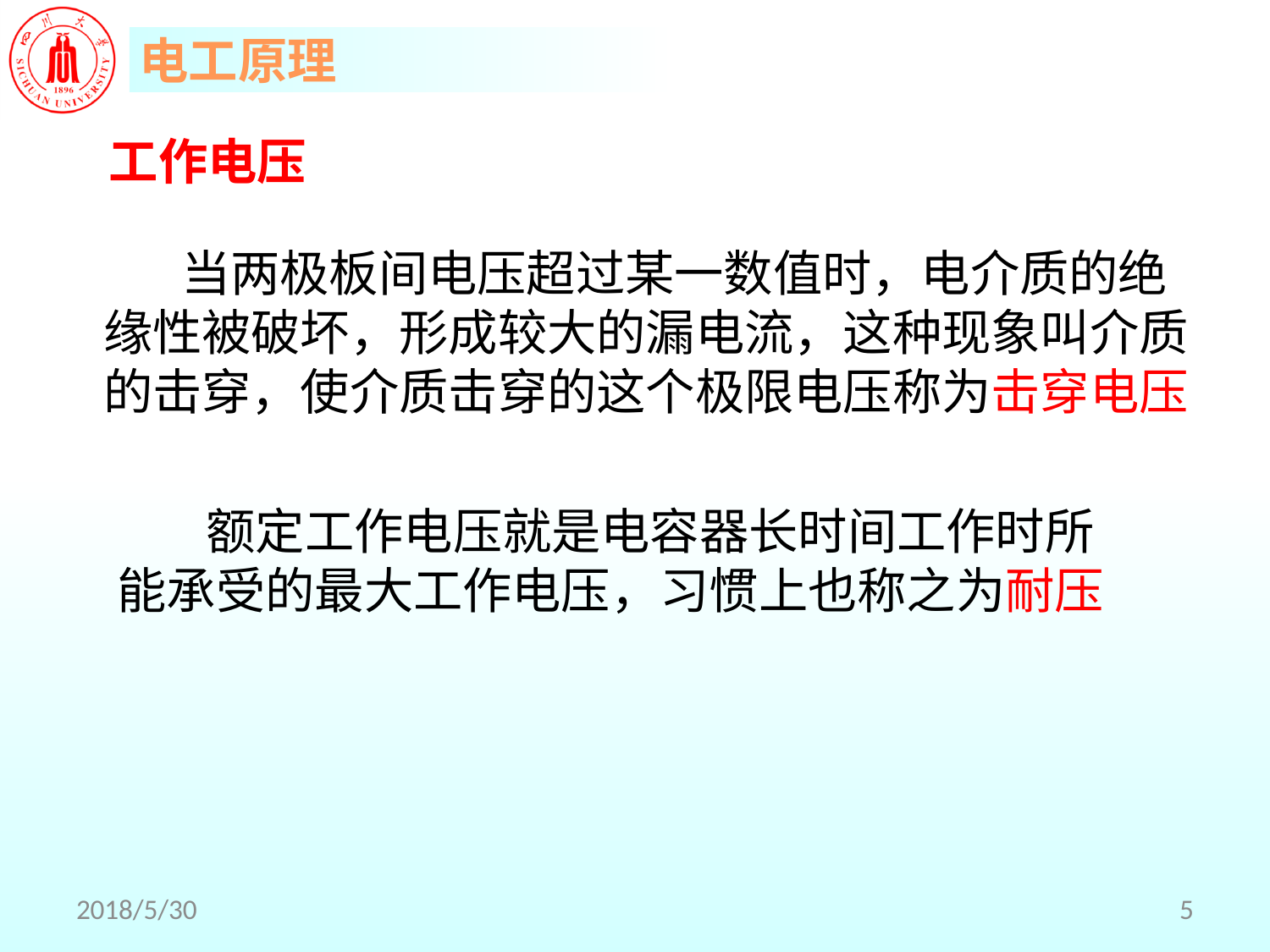

工作电压
      当两极板间电压超过某一数值时，电介质的绝缘性被破坏，形成较大的漏电流，这种现象叫介质的击穿，使介质击穿的这个极限电压称为击穿电压
       额定工作电压就是电容器长时间工作时所能承受的最大工作电压，习惯上也称之为耐压
2018/5/30
5